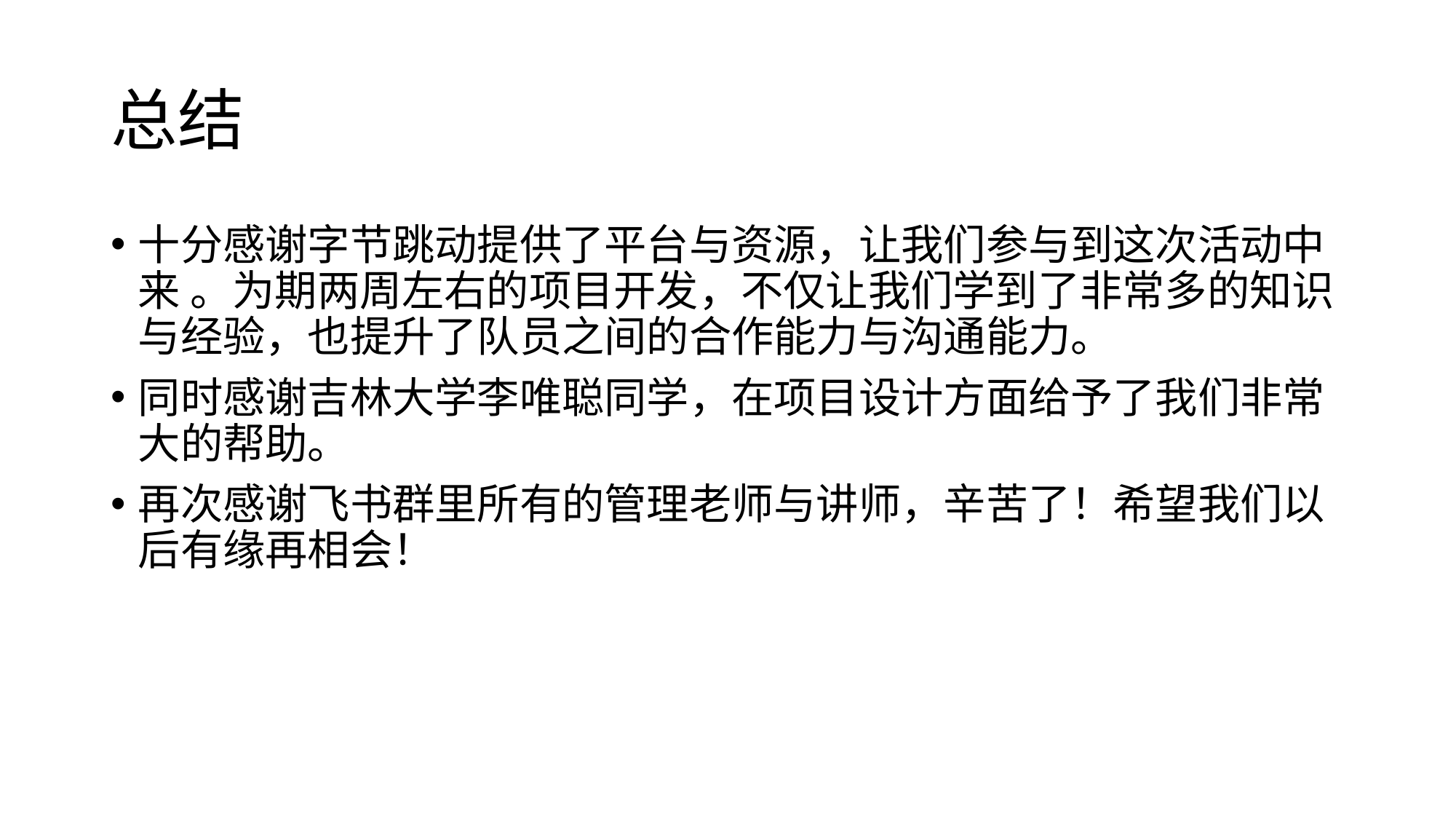

# 总结
十分感谢字节跳动提供了平台与资源，让我们参与到这次活动中来 。为期两周左右的项目开发，不仅让我们学到了非常多的知识与经验，也提升了队员之间的合作能力与沟通能力。
同时感谢吉林大学李唯聪同学，在项目设计方面给予了我们非常大的帮助。
再次感谢飞书群里所有的管理老师与讲师，辛苦了！希望我们以后有缘再相会！